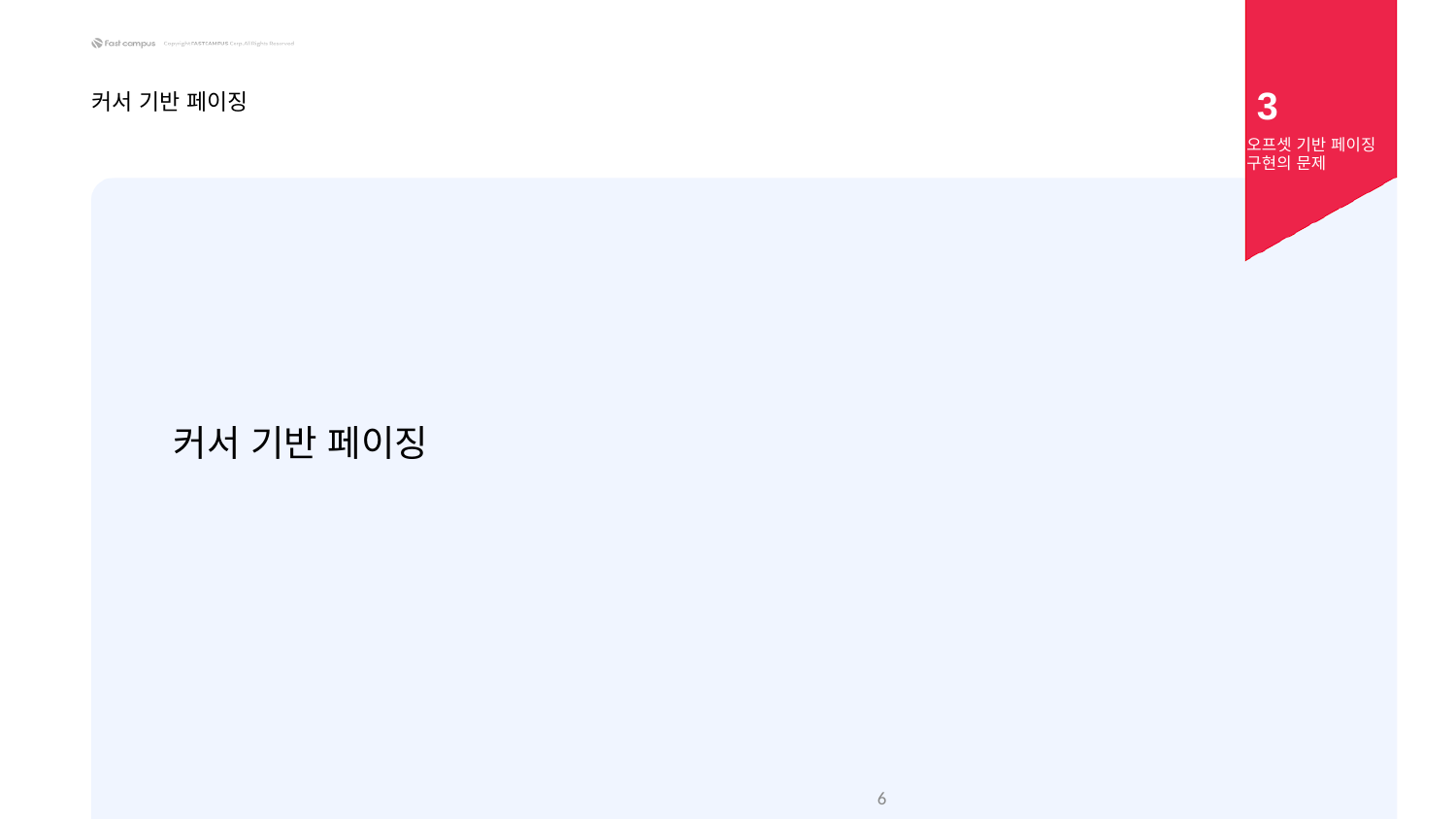

3
커서 기반 페이징
오프셋 기반 페이징 구현의 문제
커서 기반 페이징
6